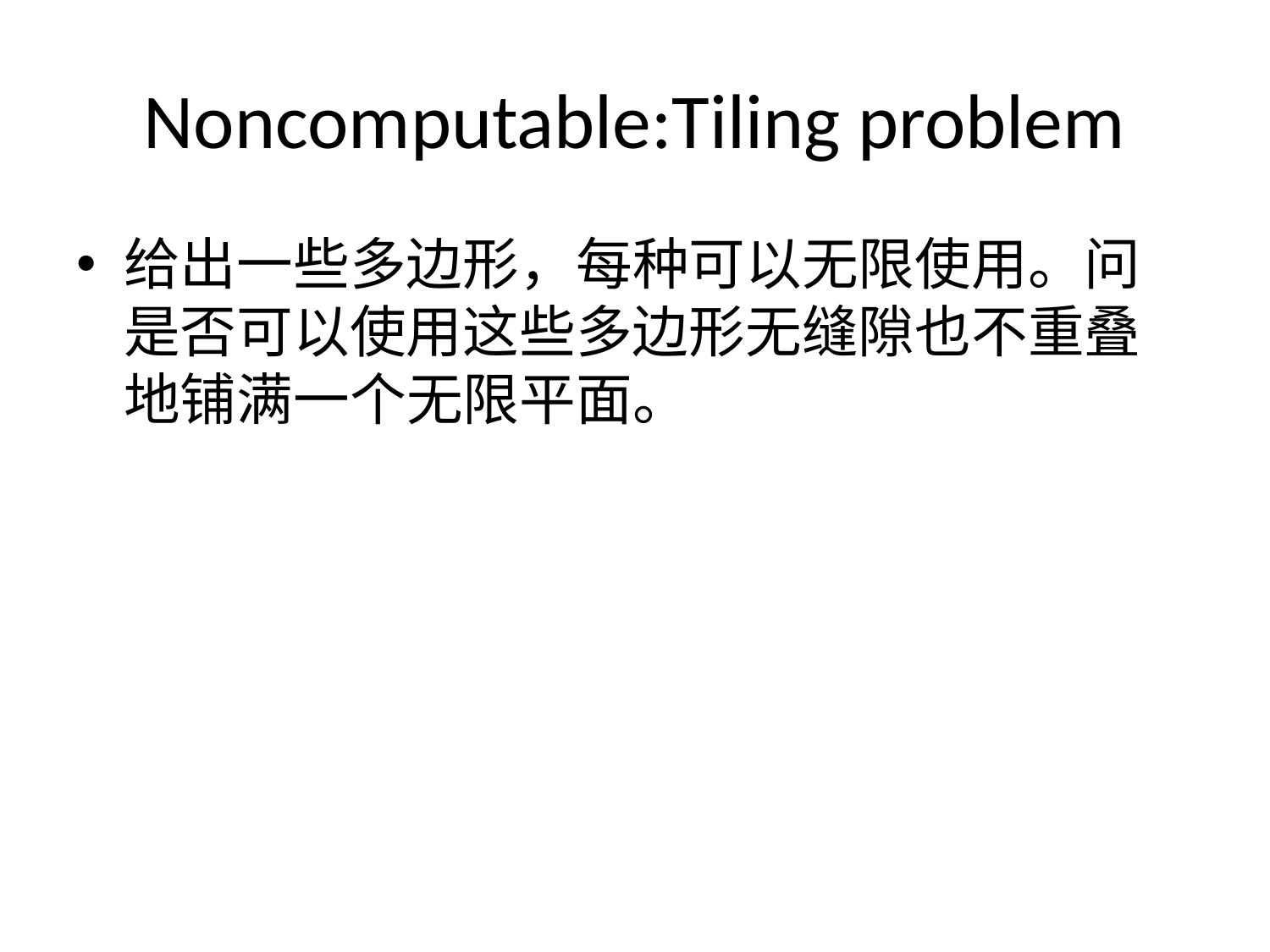

# Noncomputable:Tiling problem
给出一些多边形，每种可以无限使用。问是否可以使用这些多边形无缝隙也不重叠地铺满一个无限平面。